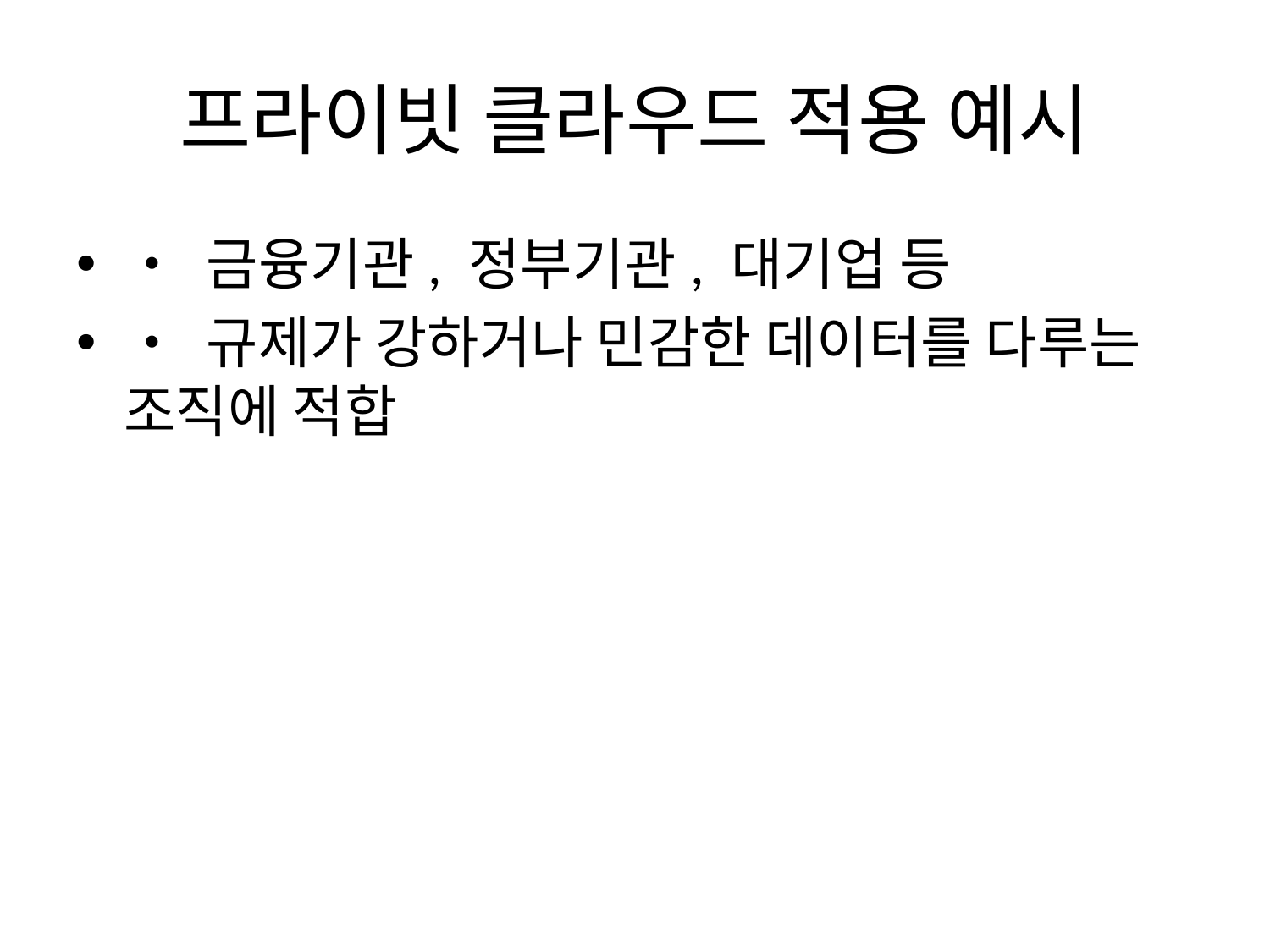

# 프라이빗 클라우드 적용 예시
• 금융기관, 정부기관, 대기업 등
• 규제가 강하거나 민감한 데이터를 다루는 조직에 적합